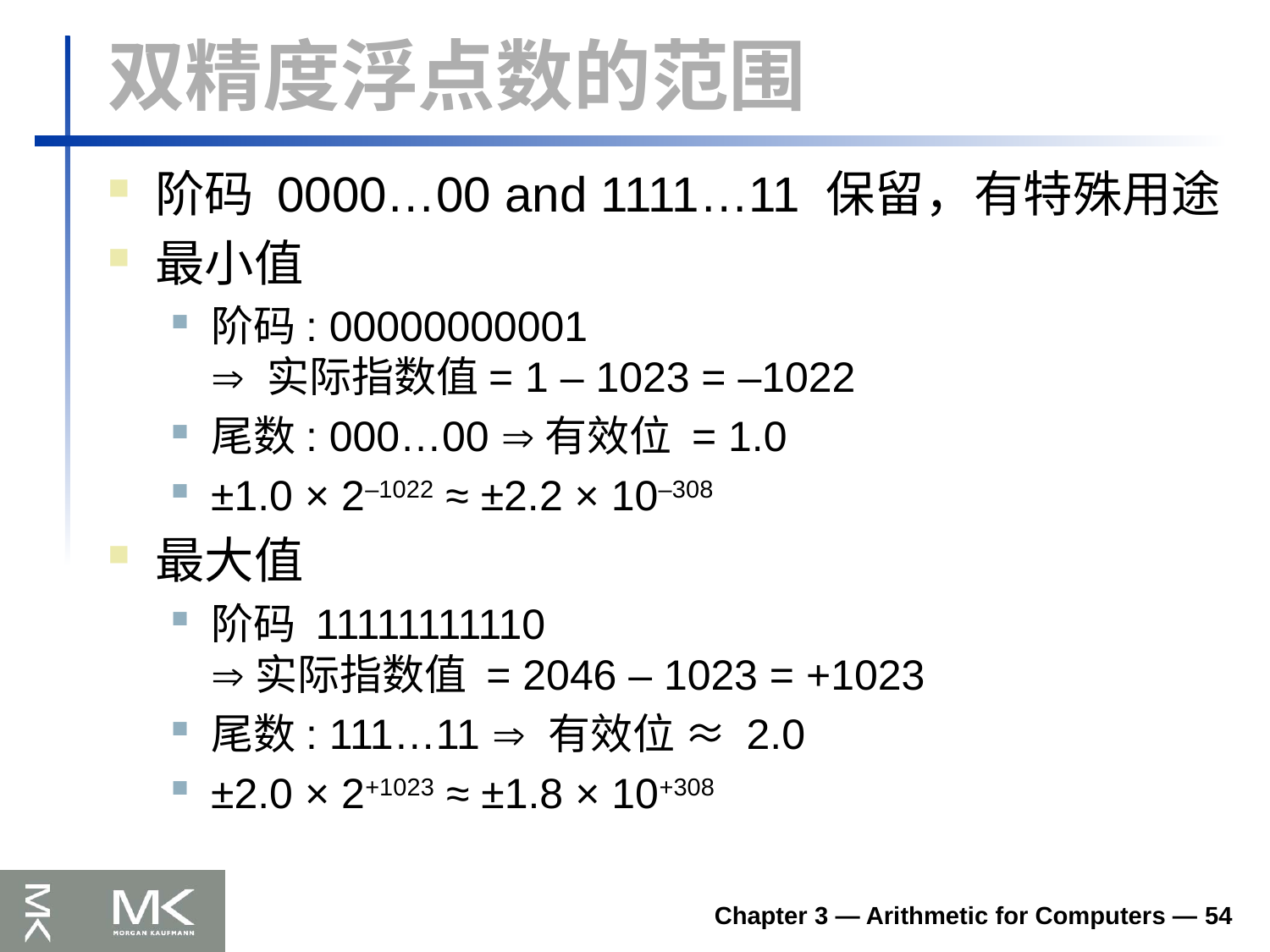

# 双精度浮点数的范围
阶码 0000…00 and 1111…11 保留，有特殊用途
最小值
阶码: 00000000001
⇒ 实际指数值= 1 – 1023 = –1022
尾数: 000…00 ⇒有效位 = 1.0
±1.0 × 2–1022 ≈ ±2.2 × 10–308
最大值
阶码 11111111110
⇒实际指数值 = 2046 – 1023 = +1023
尾数: 111…11 ⇒ 有效位 ≈ 2.0
±2.0 × 2+1023 ≈ ±1.8 × 10+308
Chapter 3 — Arithmetic for Computers — 54